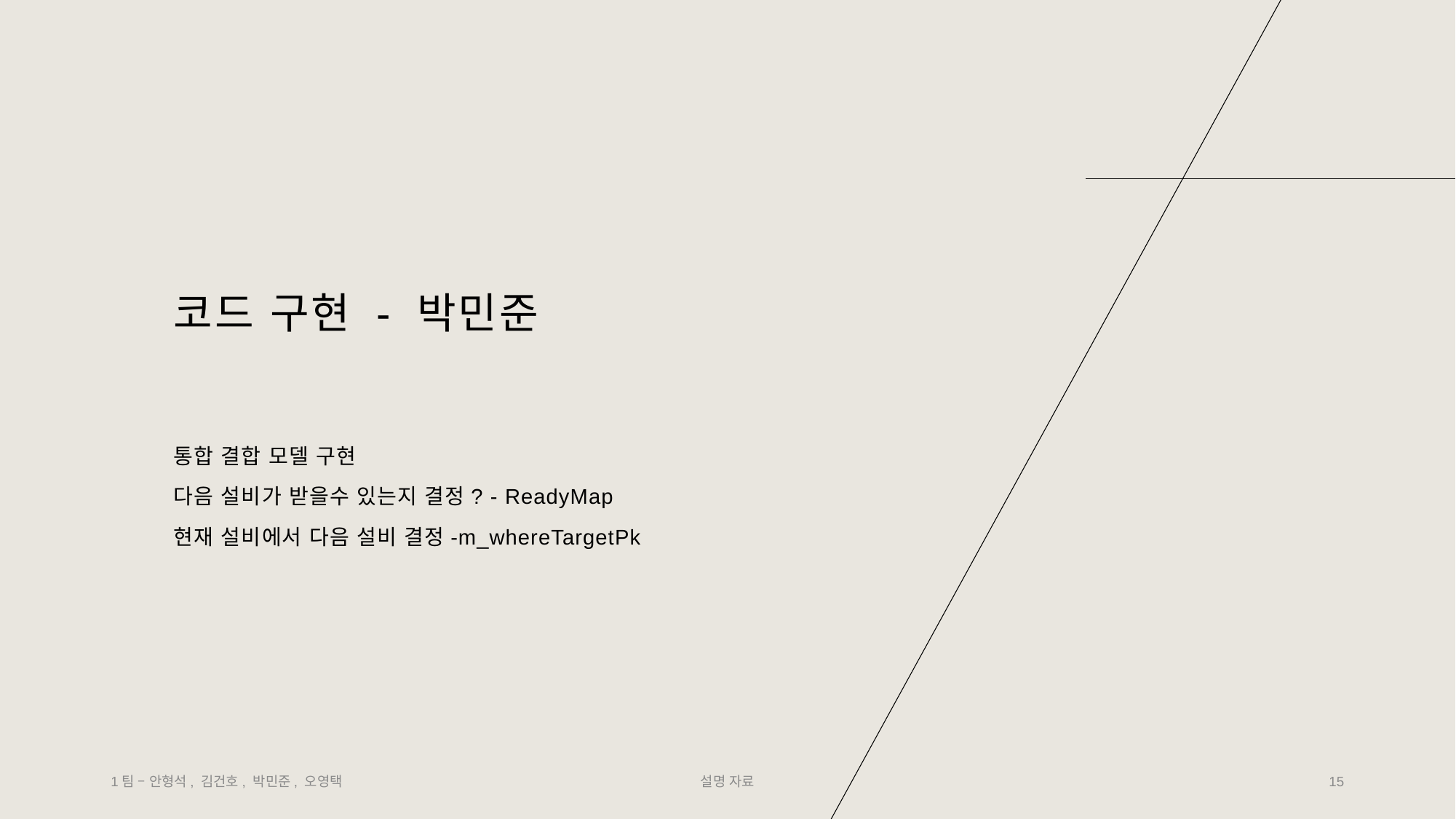

# 코드 구현 - 박민준
통합 결합 모델 구현
다음 설비가 받을수 있는지 결정? - ReadyMap
현재 설비에서 다음 설비 결정-m_whereTargetPk
1팀 – 안형석, 김건호, 박민준, 오영택
설명 자료
15